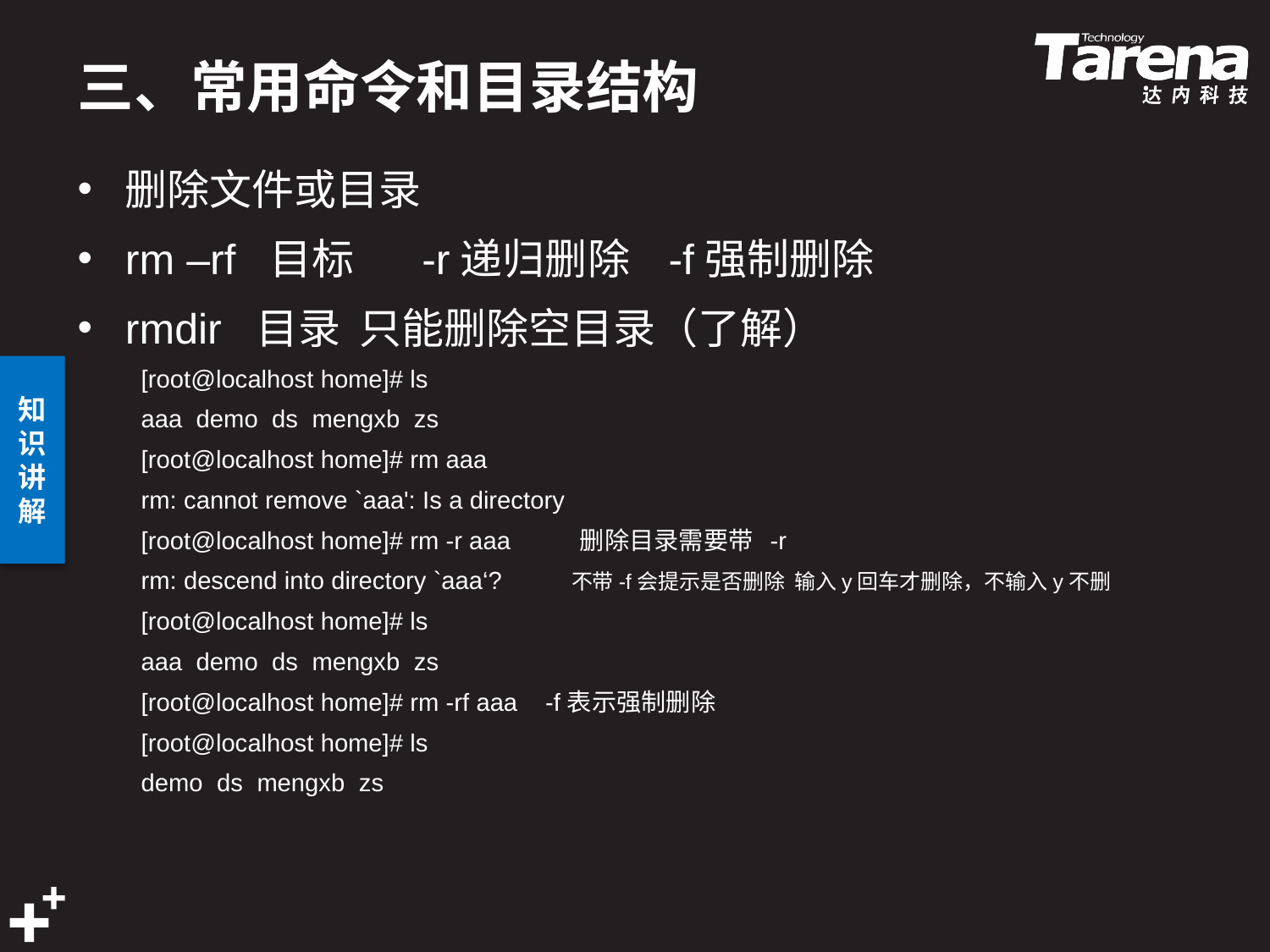

# 三、常用命令和目录结构
删除文件或目录
rm –rf  目标      -r递归删除   -f强制删除
rmdir  目录  只能删除空目录（了解）
[root@localhost home]# ls
aaa  demo  ds  mengxb  zs
[root@localhost home]# rm aaa
rm: cannot remove `aaa': Is a directory
[root@localhost home]# rm -r aaa         删除目录需要带  -r
rm: descend into directory `aaa‘?         不带-f会提示是否删除  输入y回车才删除，不输入y不删
[root@localhost home]# ls
aaa  demo  ds  mengxb  zs
[root@localhost home]# rm -rf aaa    -f表示强制删除
[root@localhost home]# ls
demo  ds  mengxb  zs